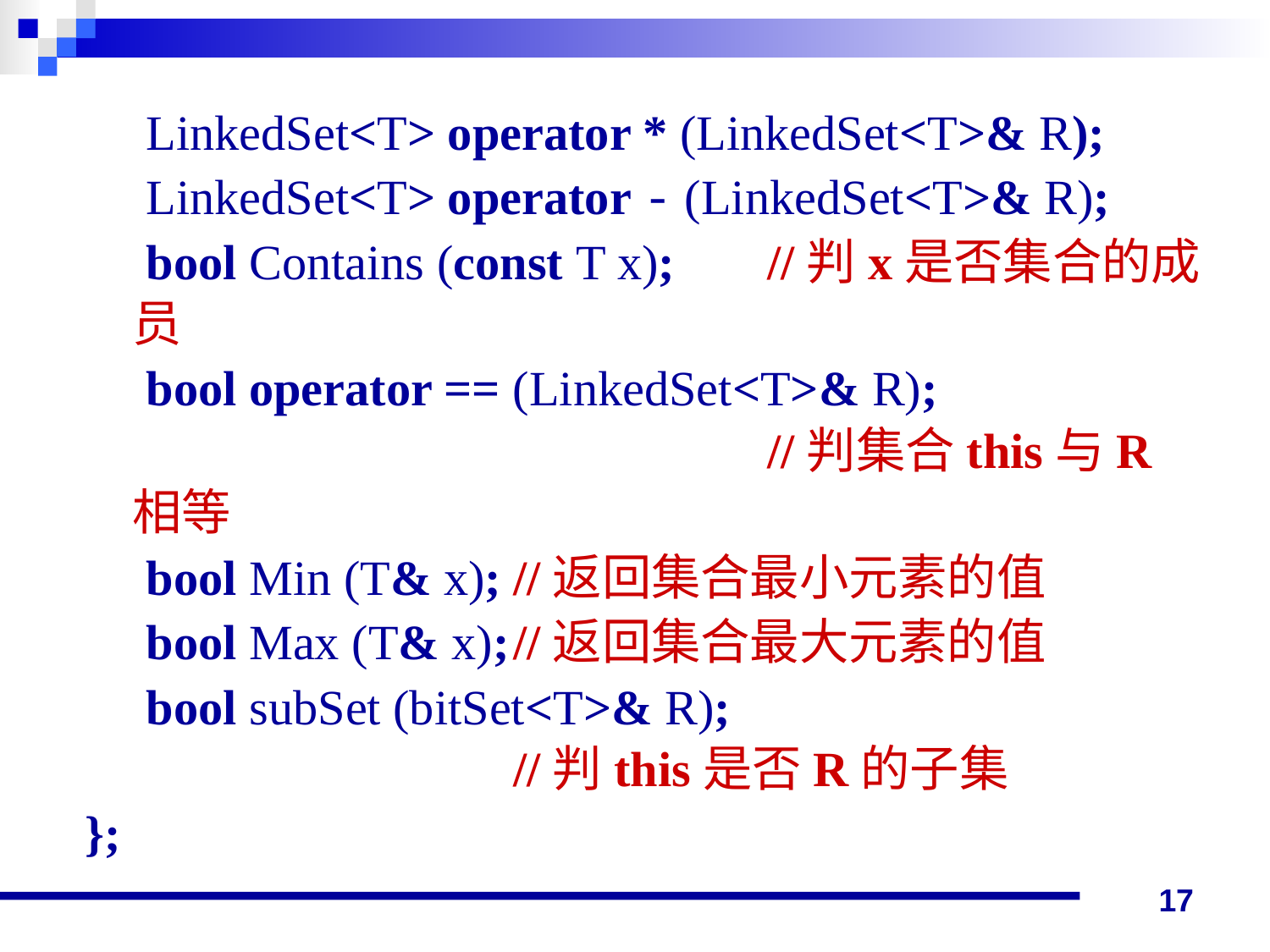

LinkedSet<T> operator * (LinkedSet<T>& R);
     LinkedSet<T> operator - (LinkedSet<T>& R);
     bool Contains (const T x);	//判x是否集合的成员
     bool operator == (LinkedSet<T>& R);							//判集合this与R相等
     bool Min (T& x);	//返回集合最小元素的值
     bool Max (T& x);	//返回集合最大元素的值
     bool subSet (bitSet<T>& R);						  	//判this是否R的子集
};
17